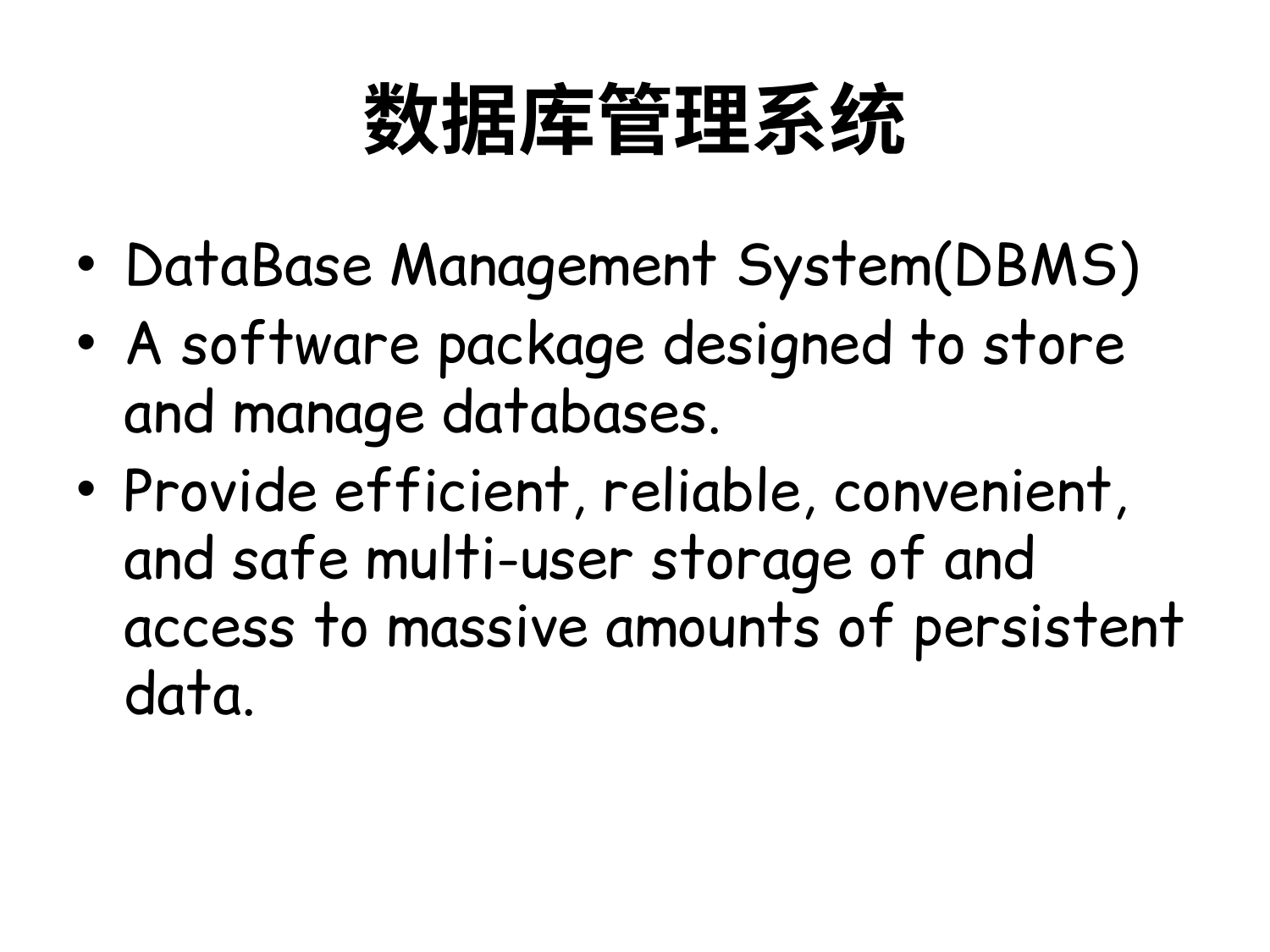

# 数据库管理系统
DataBase Management System(DBMS)
A software package designed to store and manage databases.
Provide efficient, reliable, convenient, and safe multi-user storage of and access to massive amounts of persistent data.